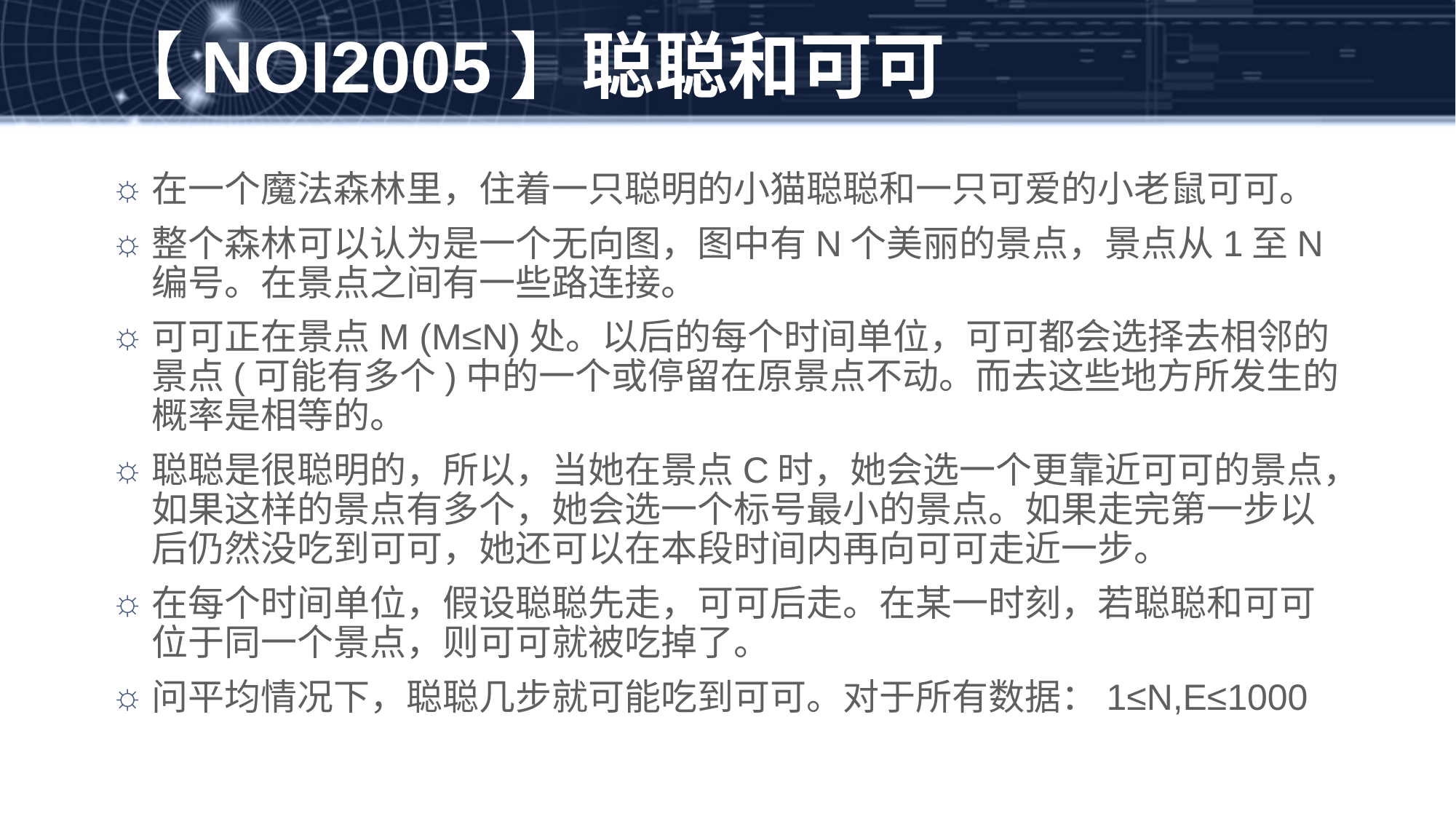

# 【NOI2005】聪聪和可可
在一个魔法森林里，住着一只聪明的小猫聪聪和一只可爱的小老鼠可可。
整个森林可以认为是一个无向图，图中有N个美丽的景点，景点从1至N编号。在景点之间有一些路连接。
可可正在景点M (M≤N)处。以后的每个时间单位，可可都会选择去相邻的景点(可能有多个)中的一个或停留在原景点不动。而去这些地方所发生的概率是相等的。
聪聪是很聪明的，所以，当她在景点C时，她会选一个更靠近可可的景点，如果这样的景点有多个，她会选一个标号最小的景点。如果走完第一步以后仍然没吃到可可，她还可以在本段时间内再向可可走近一步。
在每个时间单位，假设聪聪先走，可可后走。在某一时刻，若聪聪和可可位于同一个景点，则可可就被吃掉了。
问平均情况下，聪聪几步就可能吃到可可。对于所有数据：1≤N,E≤1000